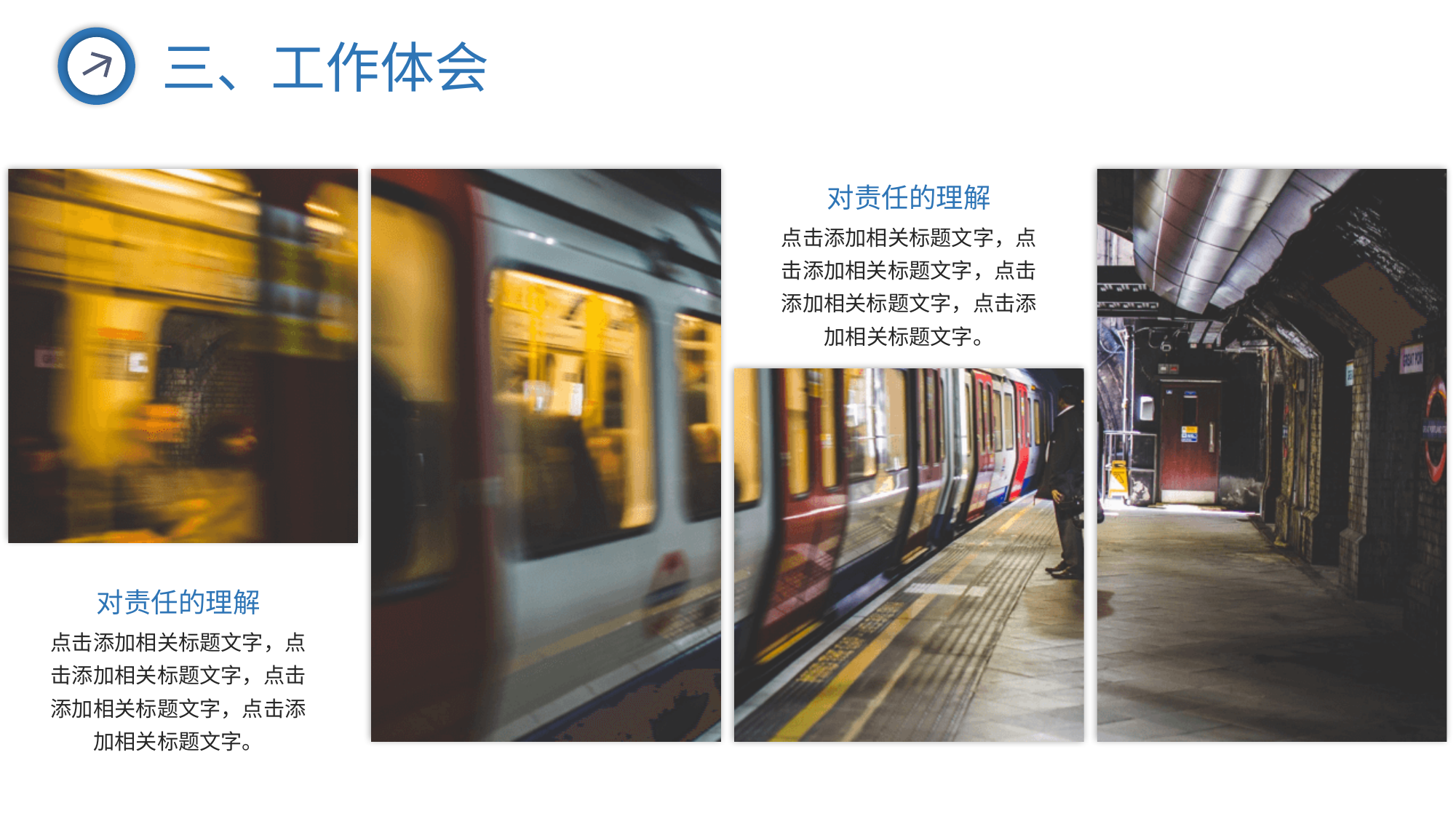

三、工作体会
对责任的理解
点击添加相关标题文字，点击添加相关标题文字，点击添加相关标题文字，点击添加相关标题文字。

对责任的理解
点击添加相关标题文字，点击添加相关标题文字，点击添加相关标题文字，点击添加相关标题文字。